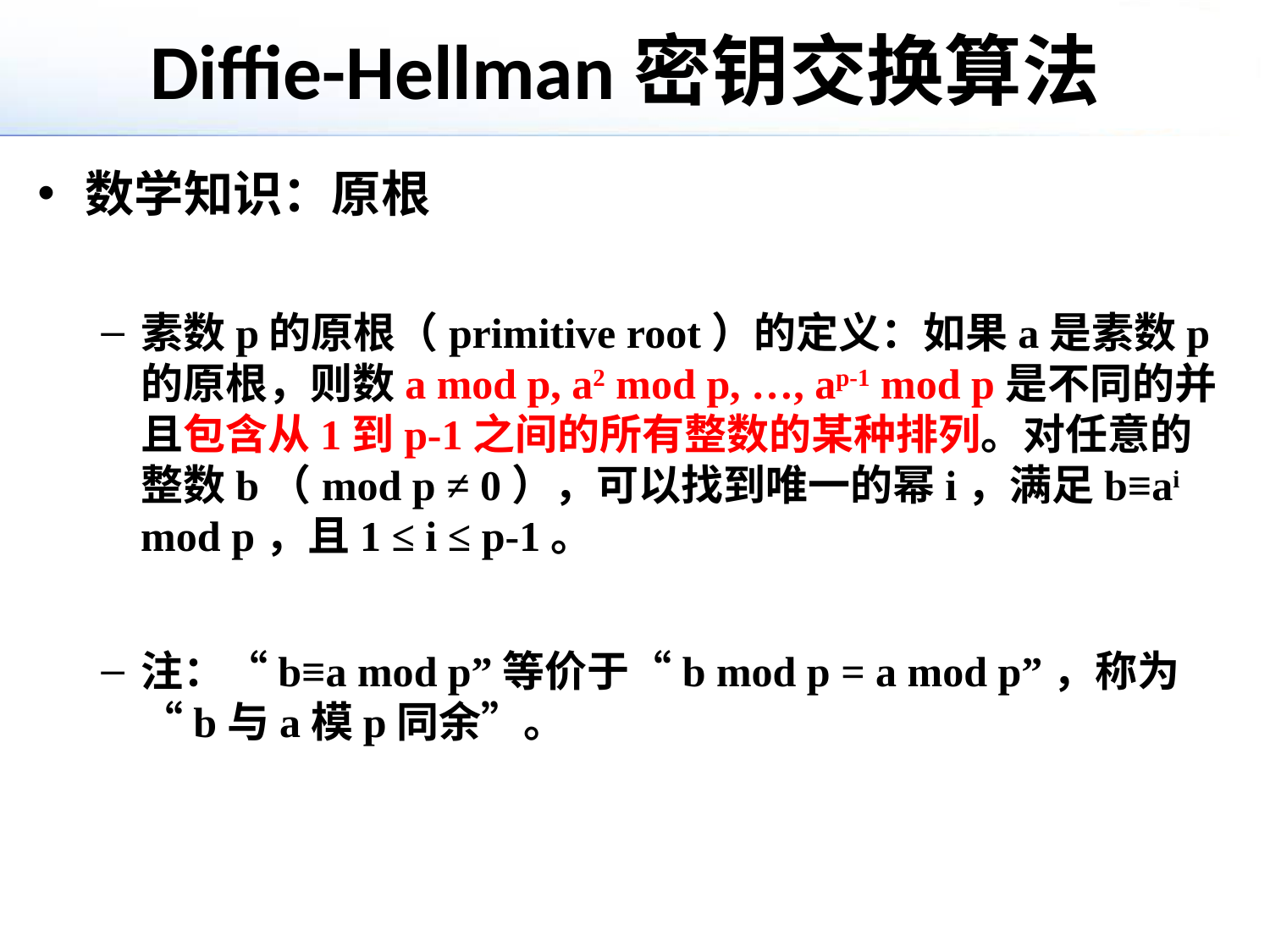

# Diffie-Hellman密钥交换算法
数学知识：原根

素数p的原根（primitive root）的定义：如果a是素数p的原根，则数a mod p, a2 mod p, …, ap-1 mod p是不同的并且包含从1到p-1之间的所有整数的某种排列。对任意的整数b（mod p ≠ 0），可以找到唯一的幂i，满足b≡ai mod p，且1 ≤ i ≤ p-1。

注：“b≡a mod p”等价于“b mod p = a mod p”，称为“b与a模p同余”。